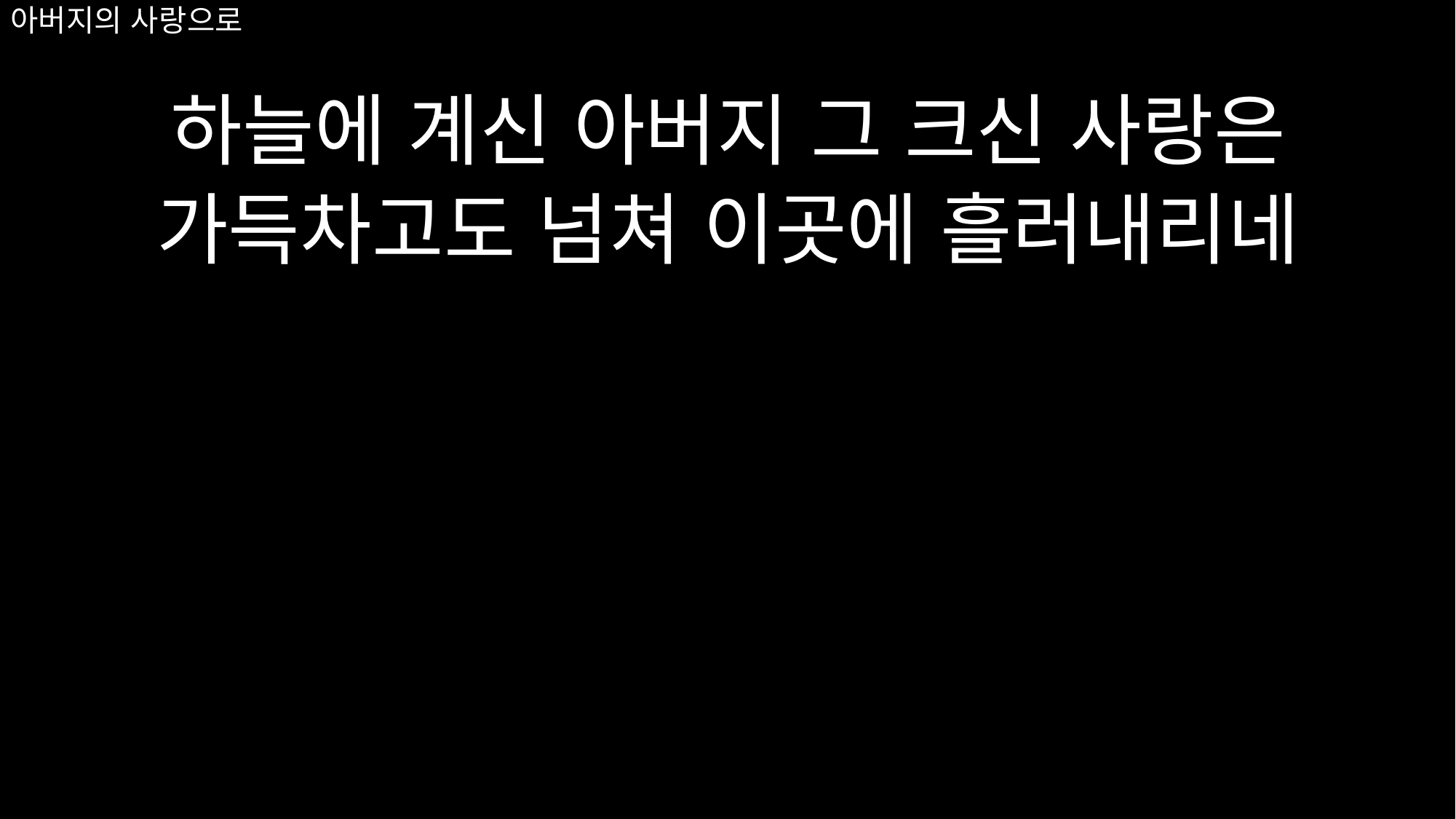

하늘에 계신 아버지 그 크신 사랑은
가득차고도 넘쳐 이곳에 흘러내리네

# 아버지의 사랑으로